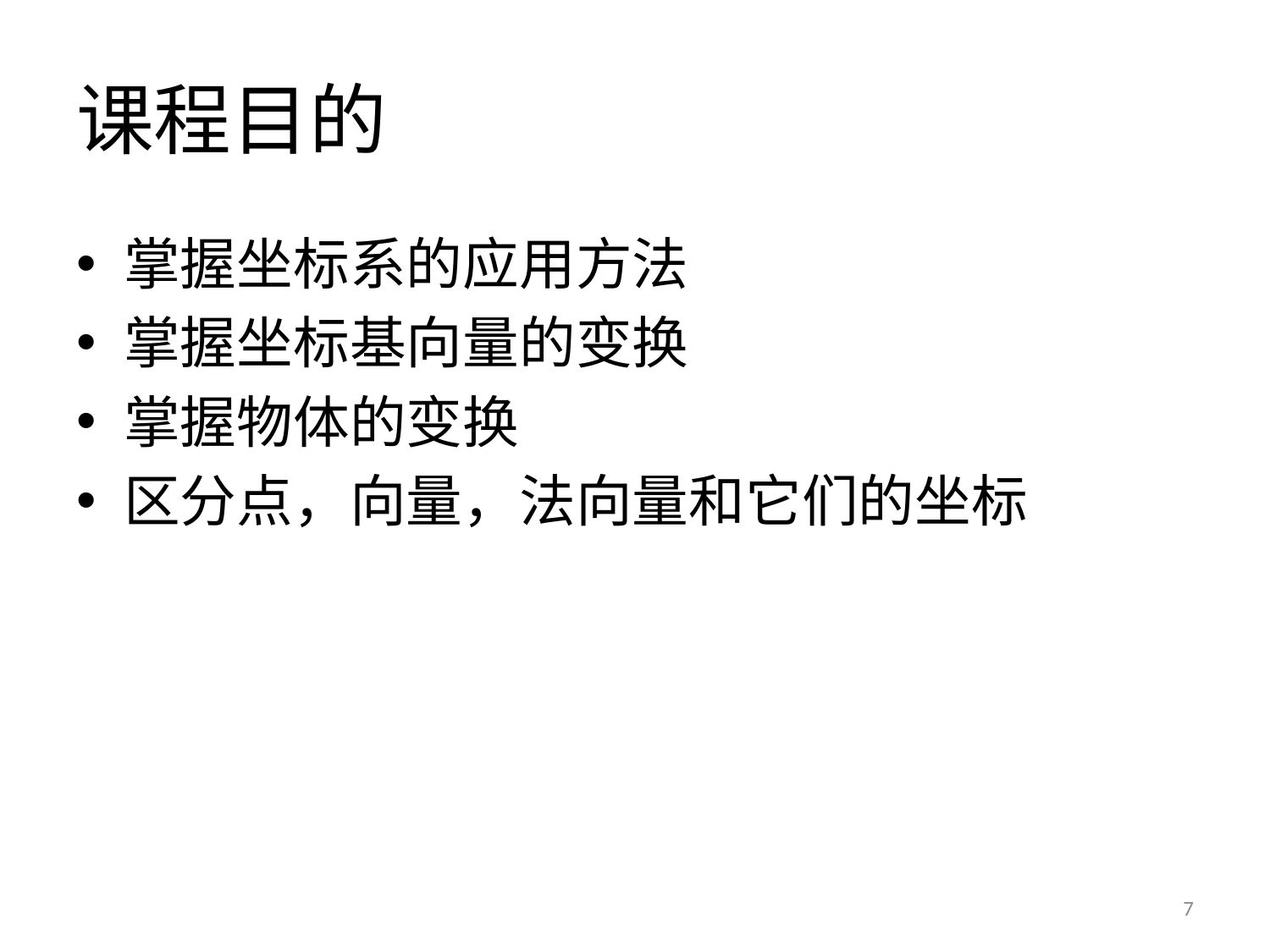

# 课程目的
掌握坐标系的应用方法
掌握坐标基向量的变换
掌握物体的变换
区分点，向量，法向量和它们的坐标
7